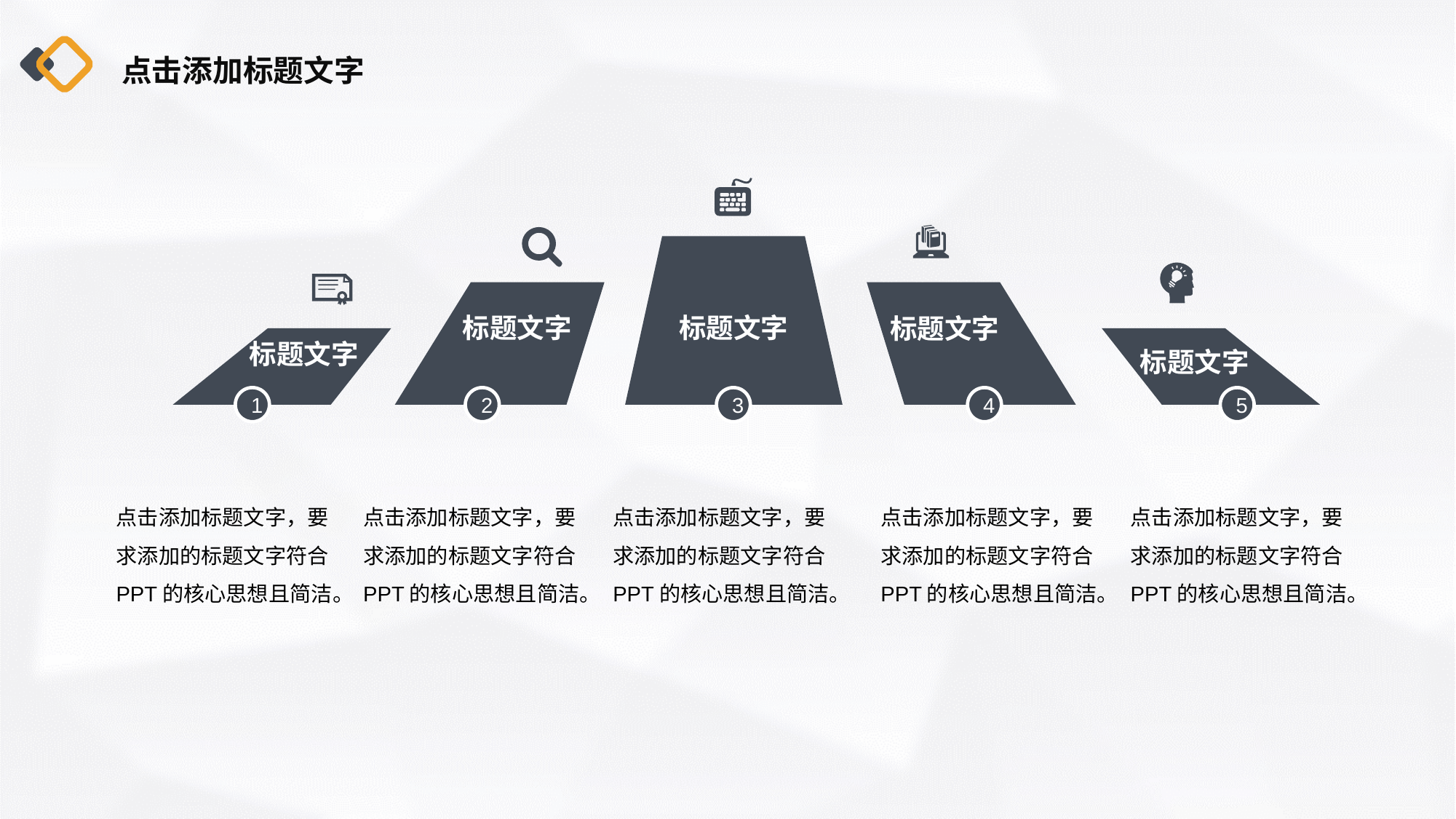

点击添加标题文字

标题文字
标题文字
标题文字
标题文字
标题文字
1
2
3
4
5
点击添加标题文字，要求添加的标题文字符合PPT的核心思想且简洁。
点击添加标题文字，要求添加的标题文字符合PPT的核心思想且简洁。
点击添加标题文字，要求添加的标题文字符合PPT的核心思想且简洁。
点击添加标题文字，要求添加的标题文字符合PPT的核心思想且简洁。
点击添加标题文字，要求添加的标题文字符合PPT的核心思想且简洁。